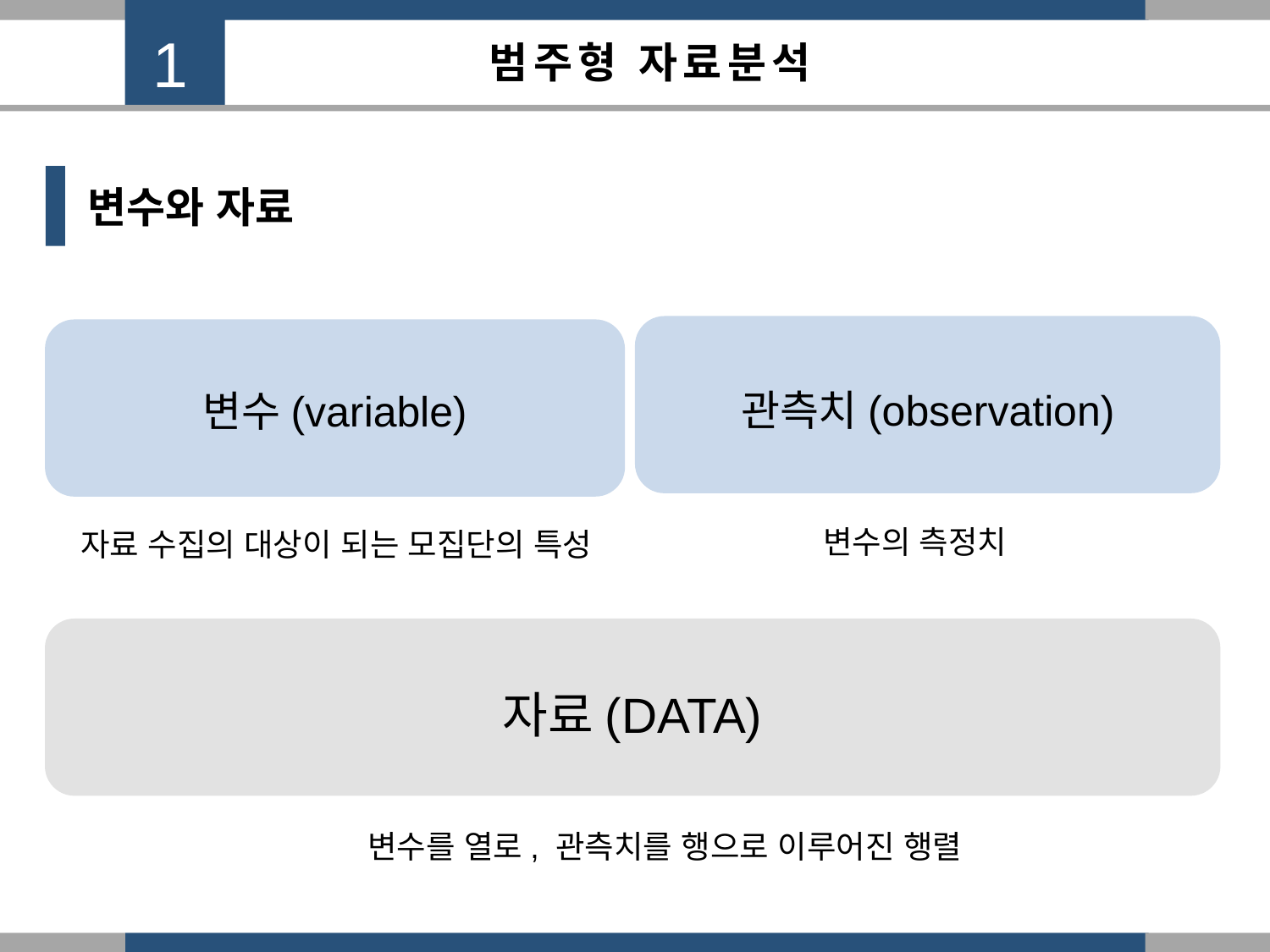

1
범주형 자료분석

변수와 자료

관측치(observation)

변수(variable)
변수의 측정치
자료 수집의 대상이 되는 모집단의 특성

자료(DATA)
변수를 열로, 관측치를 행으로 이루어진 행렬